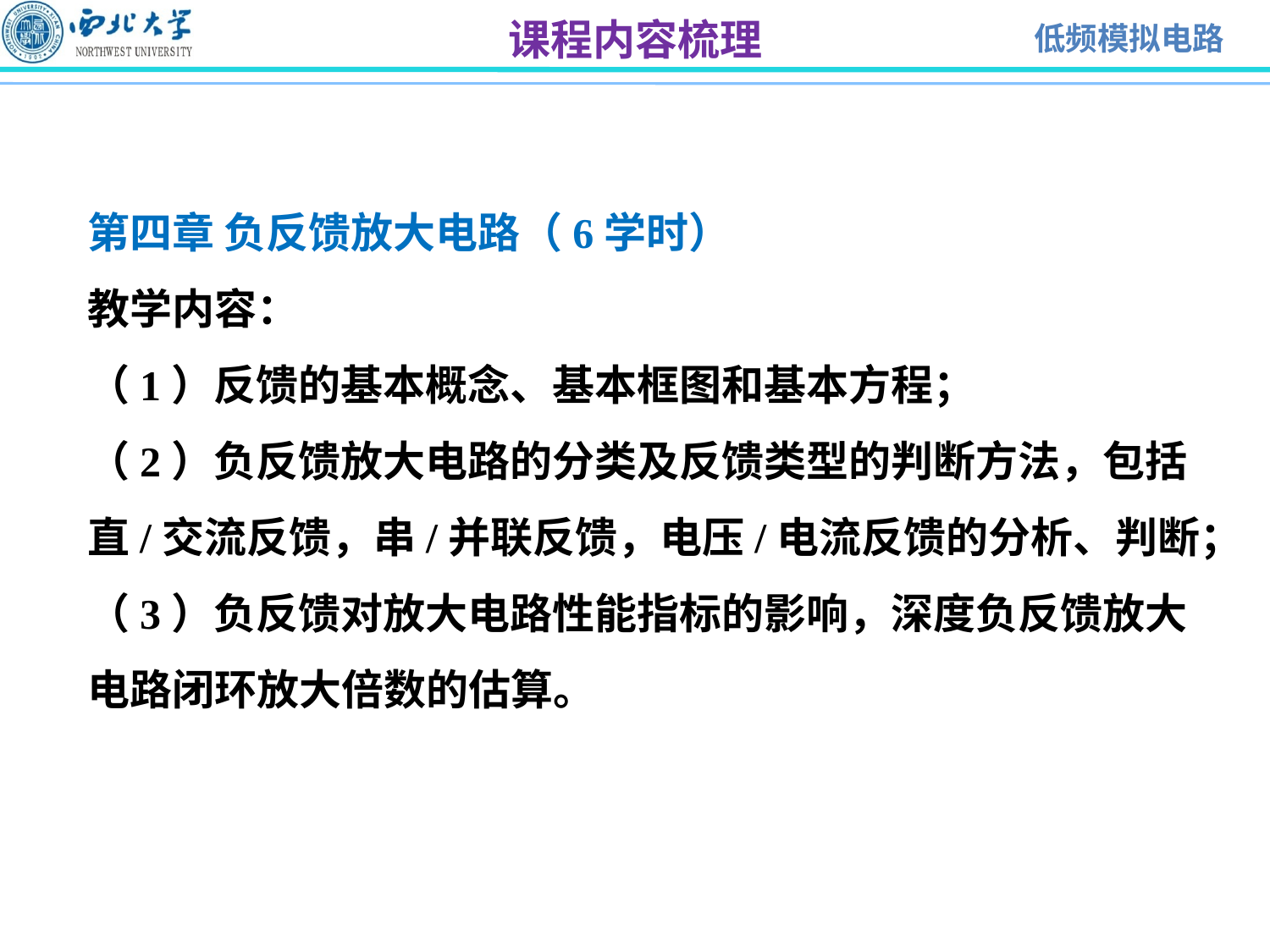

课程内容梳理
第四章 负反馈放大电路（6学时）
教学内容：
（1）反馈的基本概念、基本框图和基本方程；
（2）负反馈放大电路的分类及反馈类型的判断方法，包括直/交流反馈，串/并联反馈，电压/电流反馈的分析、判断；
（3）负反馈对放大电路性能指标的影响，深度负反馈放大电路闭环放大倍数的估算。
26